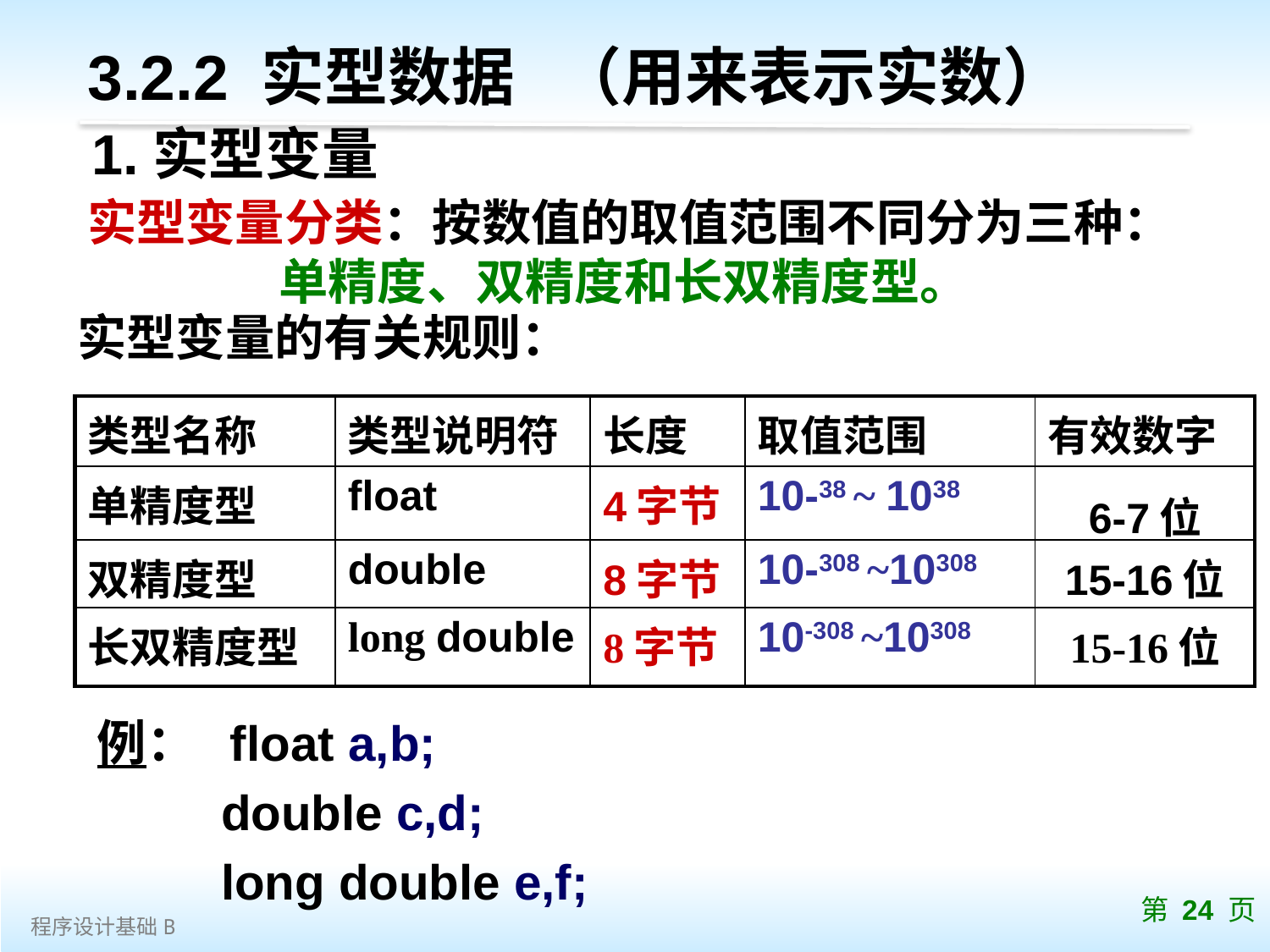

# 3.2.2 实型数据   （用来表示实数）
1.实型变量
实型变量分类：按数值的取值范围不同分为三种：
                单精度、双精度和长双精度型。
实型变量的有关规则：
| 类型名称 | 类型说明符 | 长度 | 取值范围 | 有效数字 |
| --- | --- | --- | --- | --- |
| 单精度型 | float | 4字节 | 10-38 ~ 1038 | 6-7位 |
| 双精度型 | double | 8字节 | 10-308 ~10308 | 15-16位 |
| 长双精度型 | long double | 8字节 | 10-308 ~10308 | 15-16位 |
例：  float a,b;
         double c,d;
         long double e,f;
第 24 页